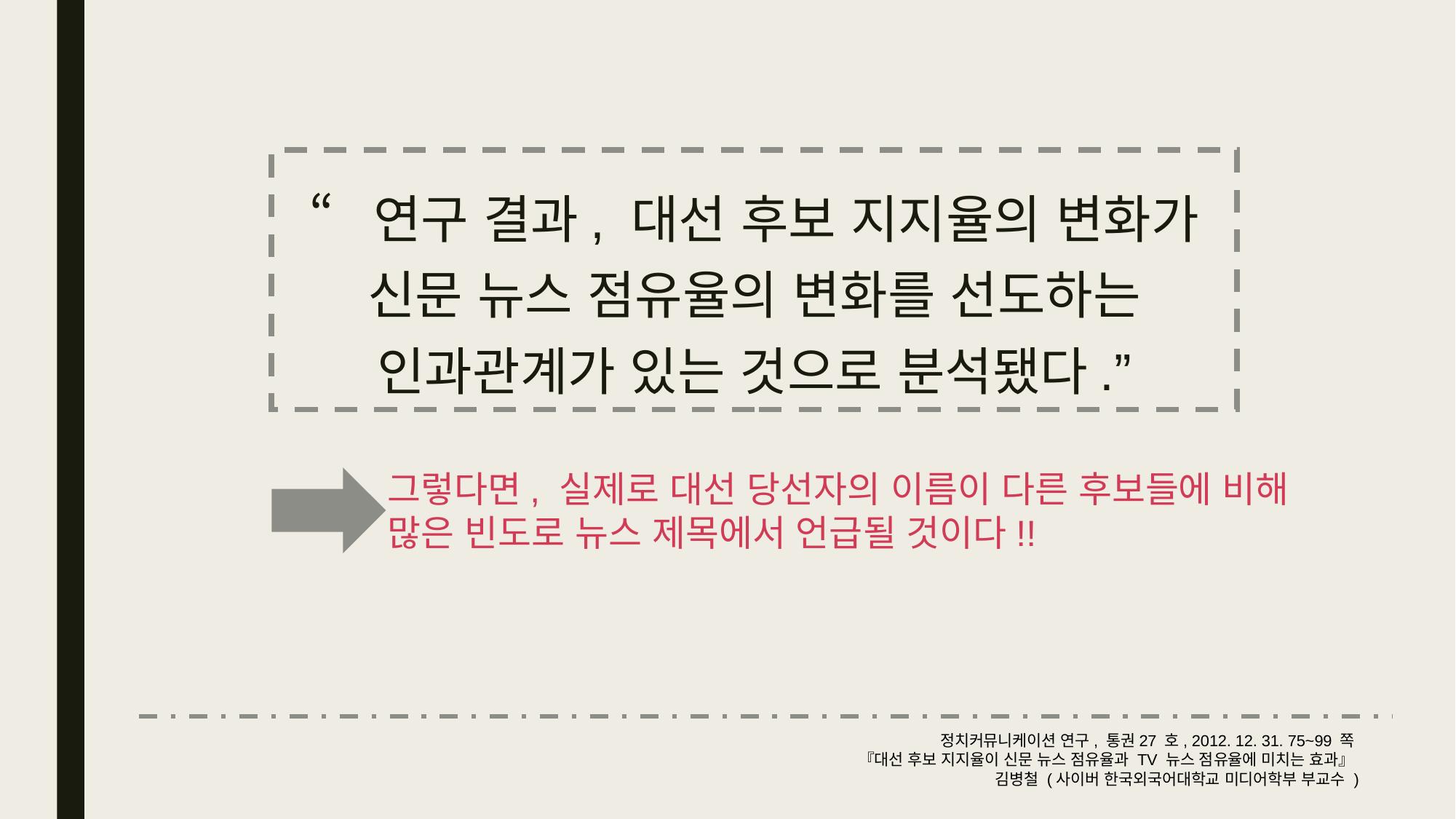

“연구 결과, 대선 후보 지지율의 변화가
신문 뉴스 점유율의 변화를 선도하는
인과관계가 있는 것으로 분석됐다.”

그렇다면, 실제로 대선 당선자의 이름이 다른 후보들에 비해
많은 빈도로 뉴스 제목에서 언급될 것이다!!

 정치커뮤니케이션 연구, 통권27 호, 2012. 12. 31. 75~99 쪽
『대선 후보 지지율이 신문 뉴스 점유율과 TV 뉴스 점유율에 미치는 효과』
김병철 (사이버 한국외국어대학교 미디어학부 부교수 )